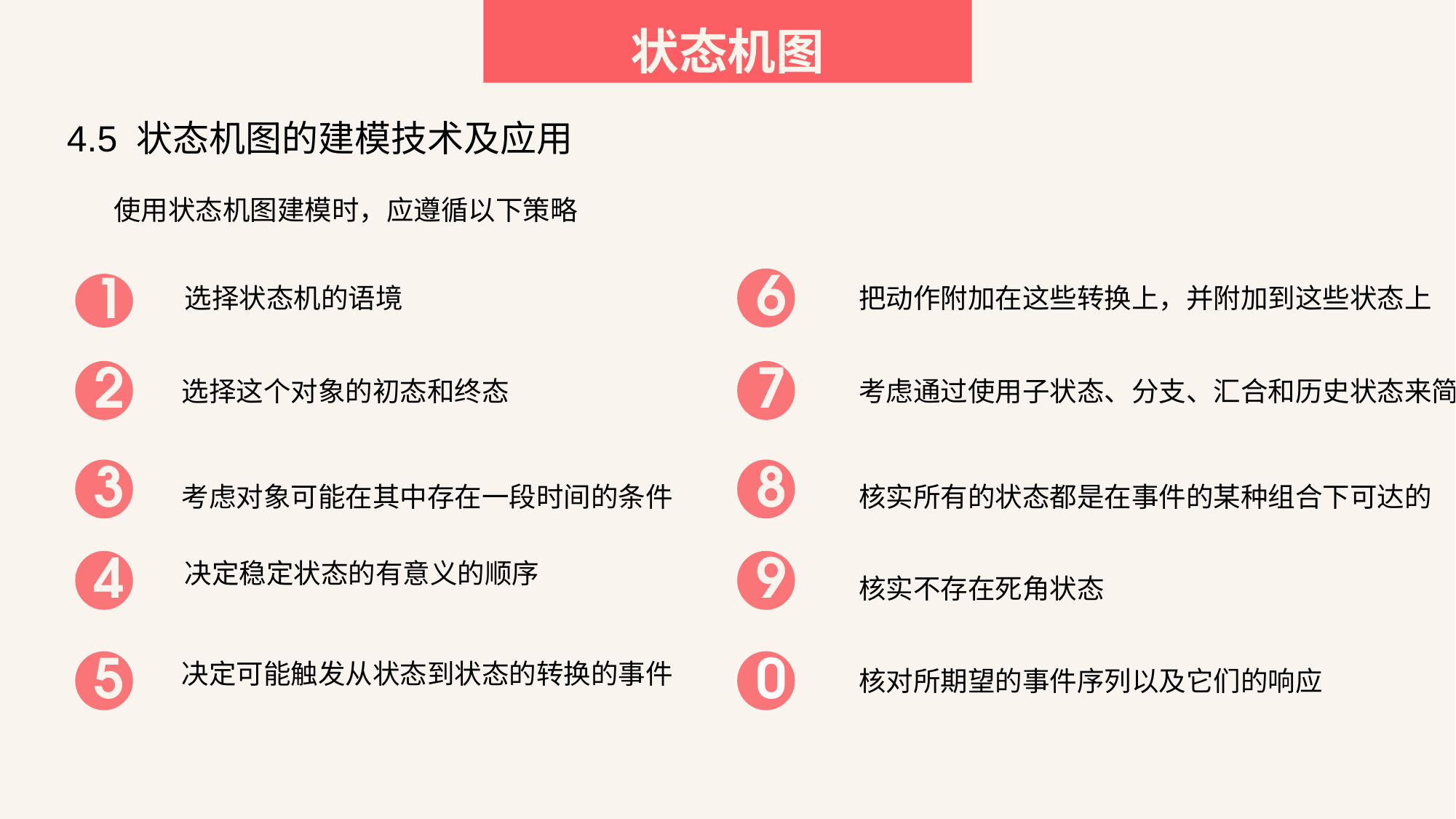

状态机图
4.5 状态机图的建模技术及应用
使用状态机图建模时，应遵循以下策略
6
1
选择状态机的语境
把动作附加在这些转换上，并附加到这些状态上
2
7
选择这个对象的初态和终态
考虑通过使用子状态、分支、汇合和历史状态来简化
3
8
考虑对象可能在其中存在一段时间的条件
核实所有的状态都是在事件的某种组合下可达的
4
9
决定稳定状态的有意义的顺序
核实不存在死角状态
5
决定可能触发从状态到状态的转换的事件
0
核对所期望的事件序列以及它们的响应